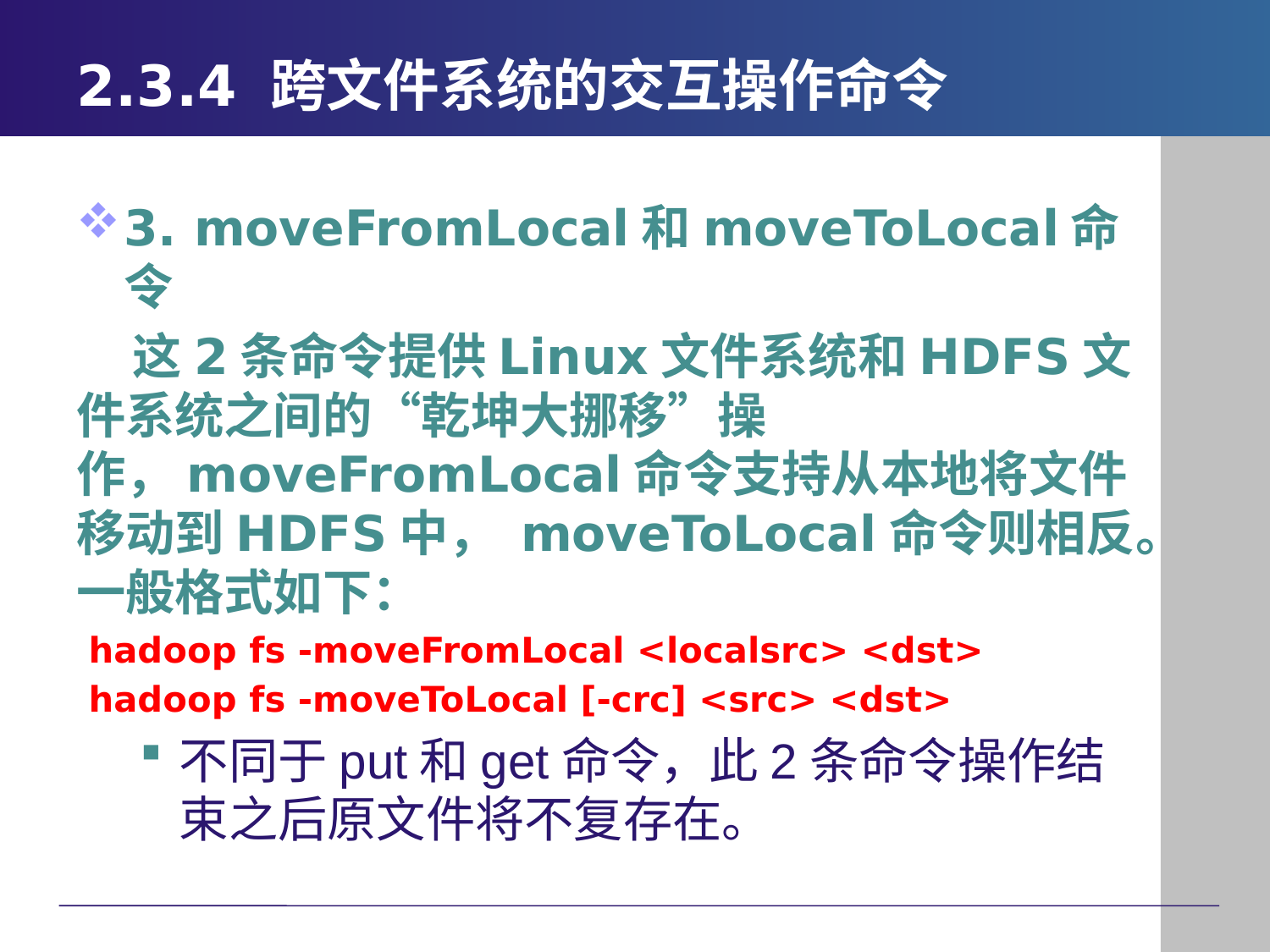

# 2.3.4 跨文件系统的交互操作命令
3. moveFromLocal和moveToLocal命令
    这2条命令提供Linux文件系统和HDFS文件系统之间的“乾坤大挪移”操作，moveFromLocal命令支持从本地将文件移动到HDFS中， moveToLocal命令则相反。一般格式如下：
 hadoop fs -moveFromLocal <localsrc> <dst>
 hadoop fs -moveToLocal [-crc] <src> <dst>
不同于put和get命令，此2条命令操作结束之后原文件将不复存在。